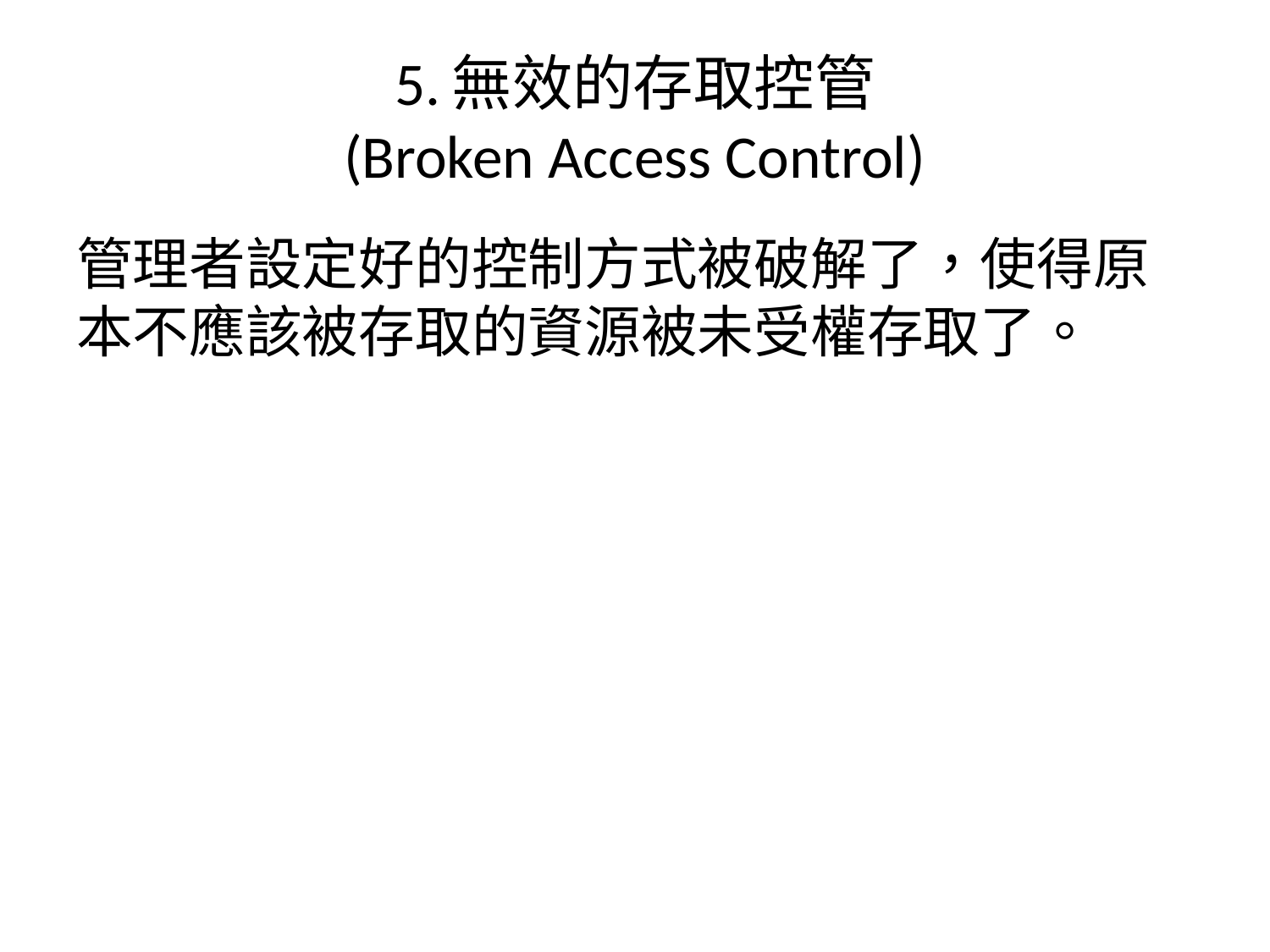

# 5.無效的存取控管 (Broken Access Control)
管理者設定好的控制方式被破解了，使得原本不應該被存取的資源被未受權存取了。